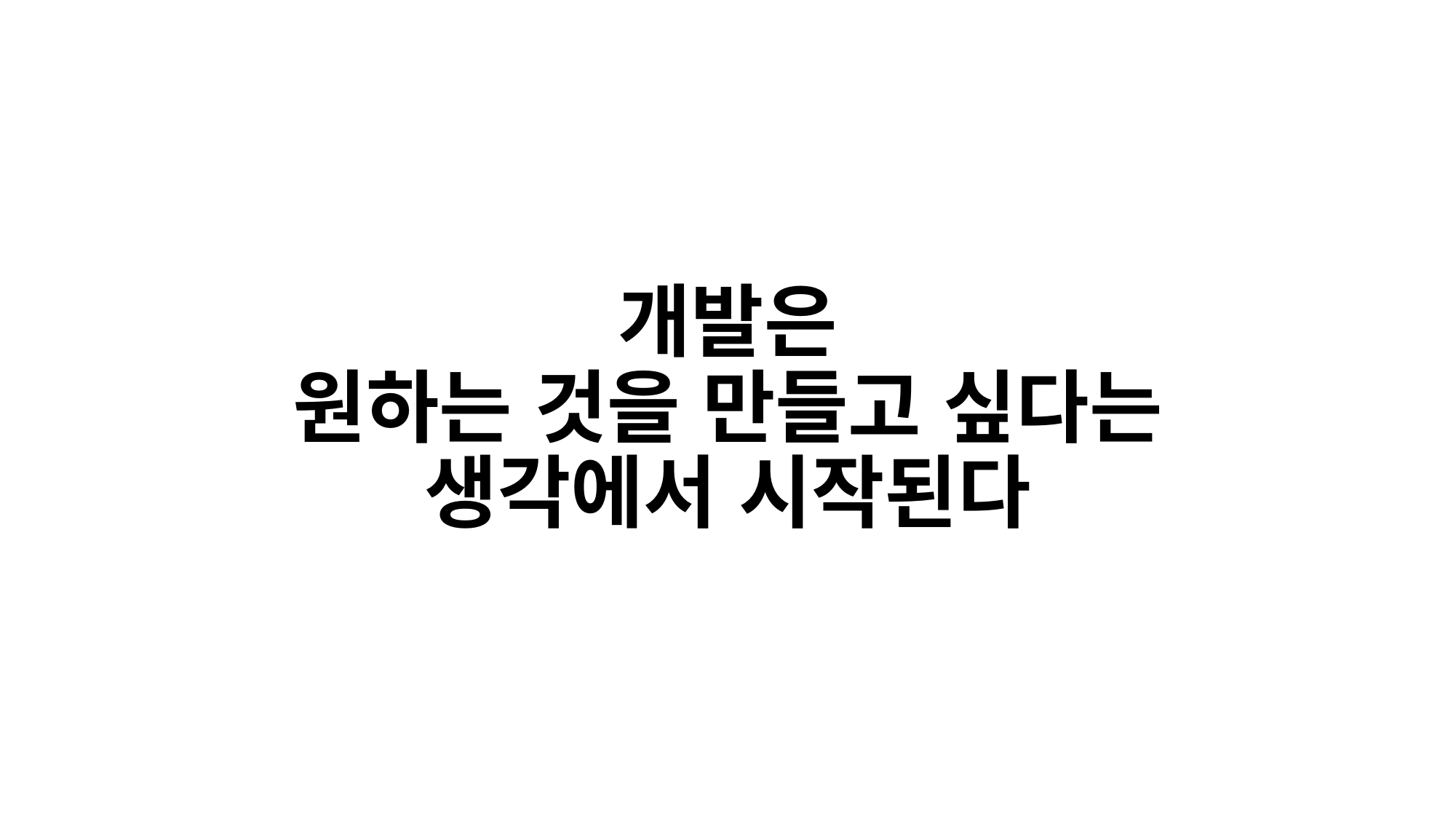

# 개발은 원하는 것을 만들고 싶다는 생각에서 시작된다